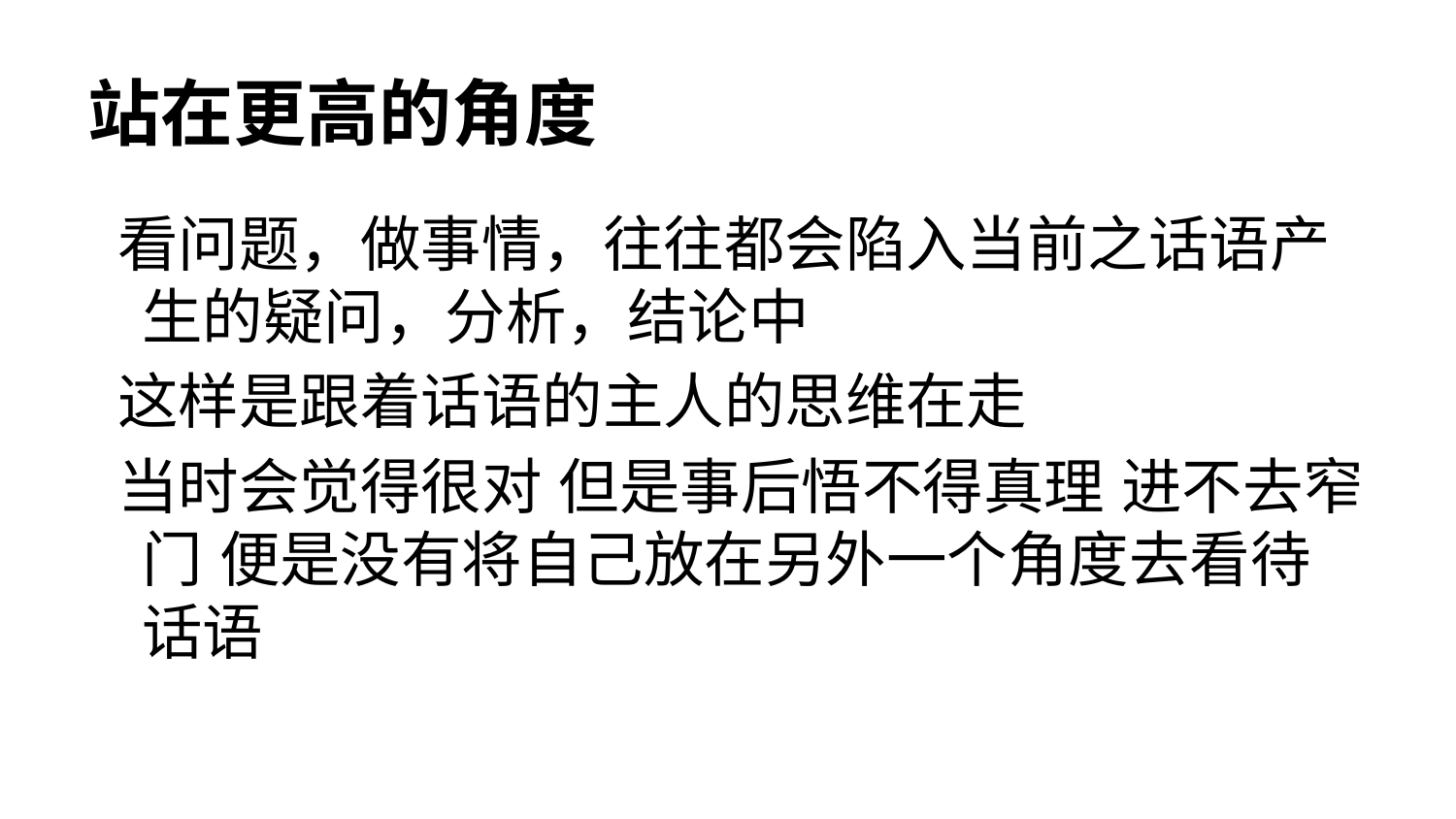

# 站在更高的角度
看问题，做事情，往往都会陷入当前之话语产生的疑问，分析，结论中
这样是跟着话语的主人的思维在走
当时会觉得很对 但是事后悟不得真理 进不去窄门 便是没有将自己放在另外一个角度去看待话语